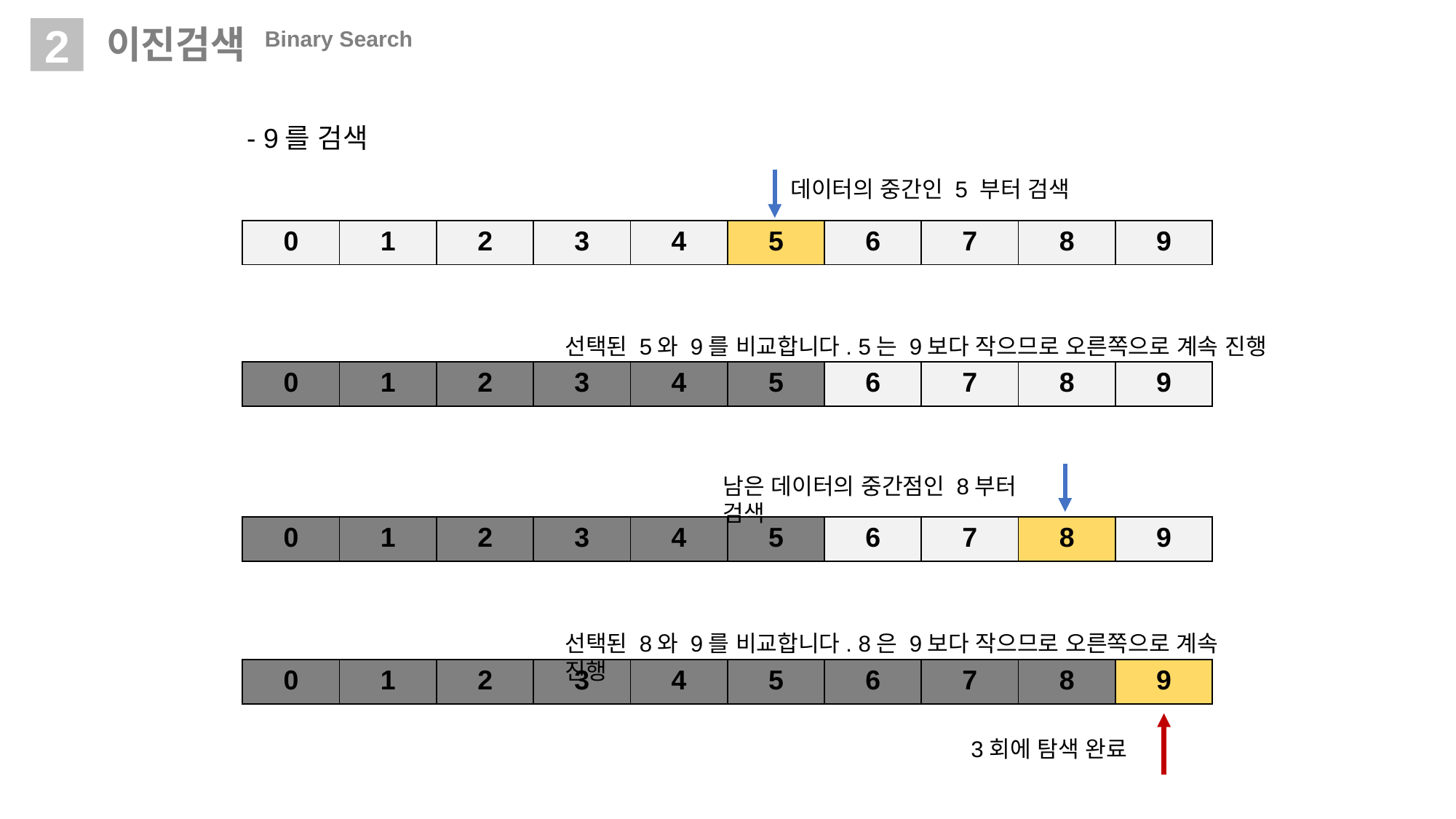

이진검색 Binary Search
2
- 9를 검색
데이터의 중간인 5 부터 검색
| 0 | 1 | 2 | 3 | 4 | 5 | 6 | 7 | 8 | 9 |
| --- | --- | --- | --- | --- | --- | --- | --- | --- | --- |
선택된 5와 9를 비교합니다. 5는 9보다 작으므로 오른쪽으로 계속 진행
| 0 | 1 | 2 | 3 | 4 | 5 | 6 | 7 | 8 | 9 |
| --- | --- | --- | --- | --- | --- | --- | --- | --- | --- |
남은 데이터의 중간점인 8부터 검색
| 0 | 1 | 2 | 3 | 4 | 5 | 6 | 7 | 8 | 9 |
| --- | --- | --- | --- | --- | --- | --- | --- | --- | --- |
선택된 8와 9를 비교합니다. 8은 9보다 작으므로 오른쪽으로 계속 진행
| 0 | 1 | 2 | 3 | 4 | 5 | 6 | 7 | 8 | 9 |
| --- | --- | --- | --- | --- | --- | --- | --- | --- | --- |
3회에 탐색 완료